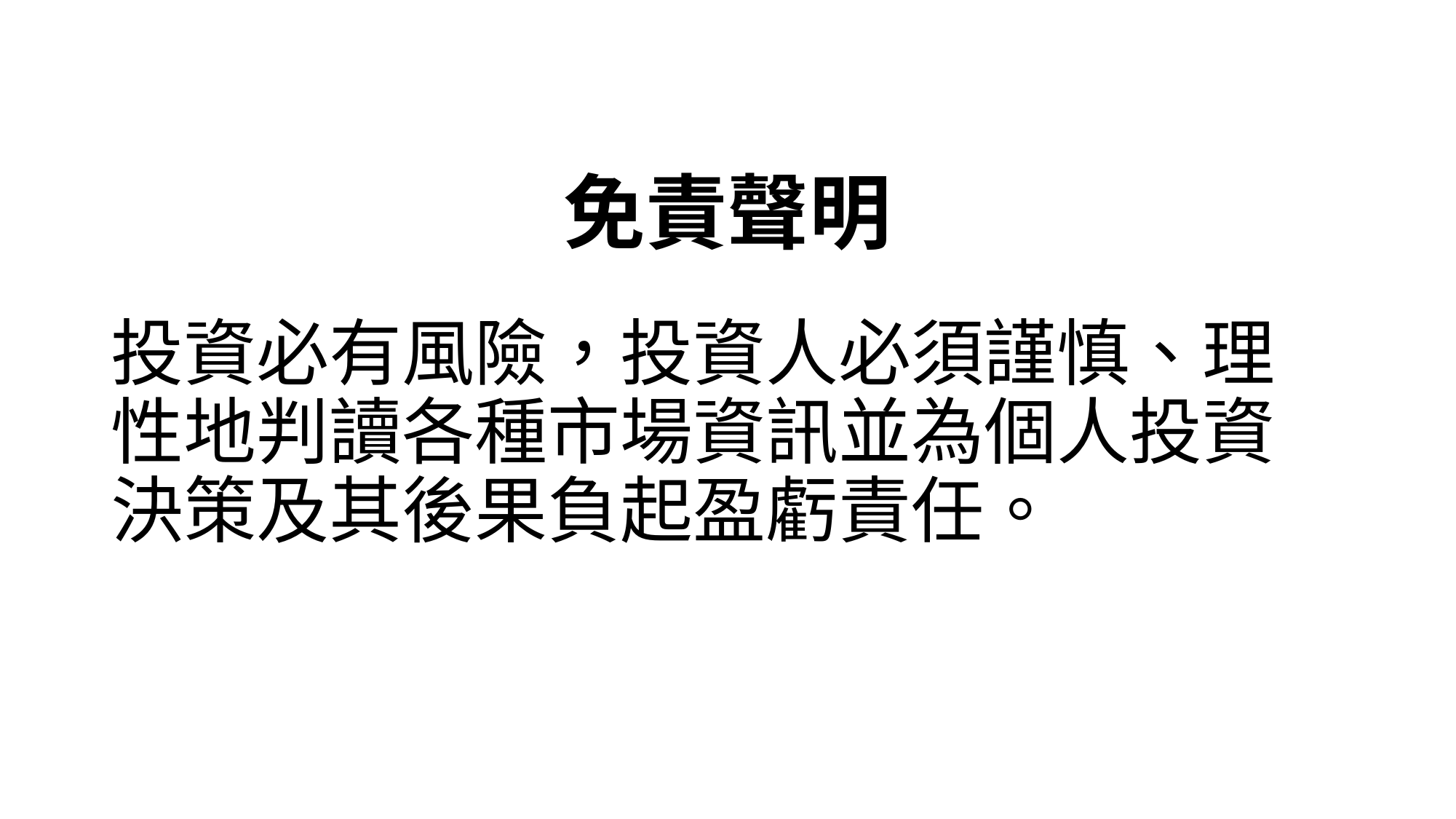

# 免責聲明
投資必有風險，投資人必須謹慎、理性地判讀各種市場資訊並為個人投資決策及其後果負起盈虧責任。